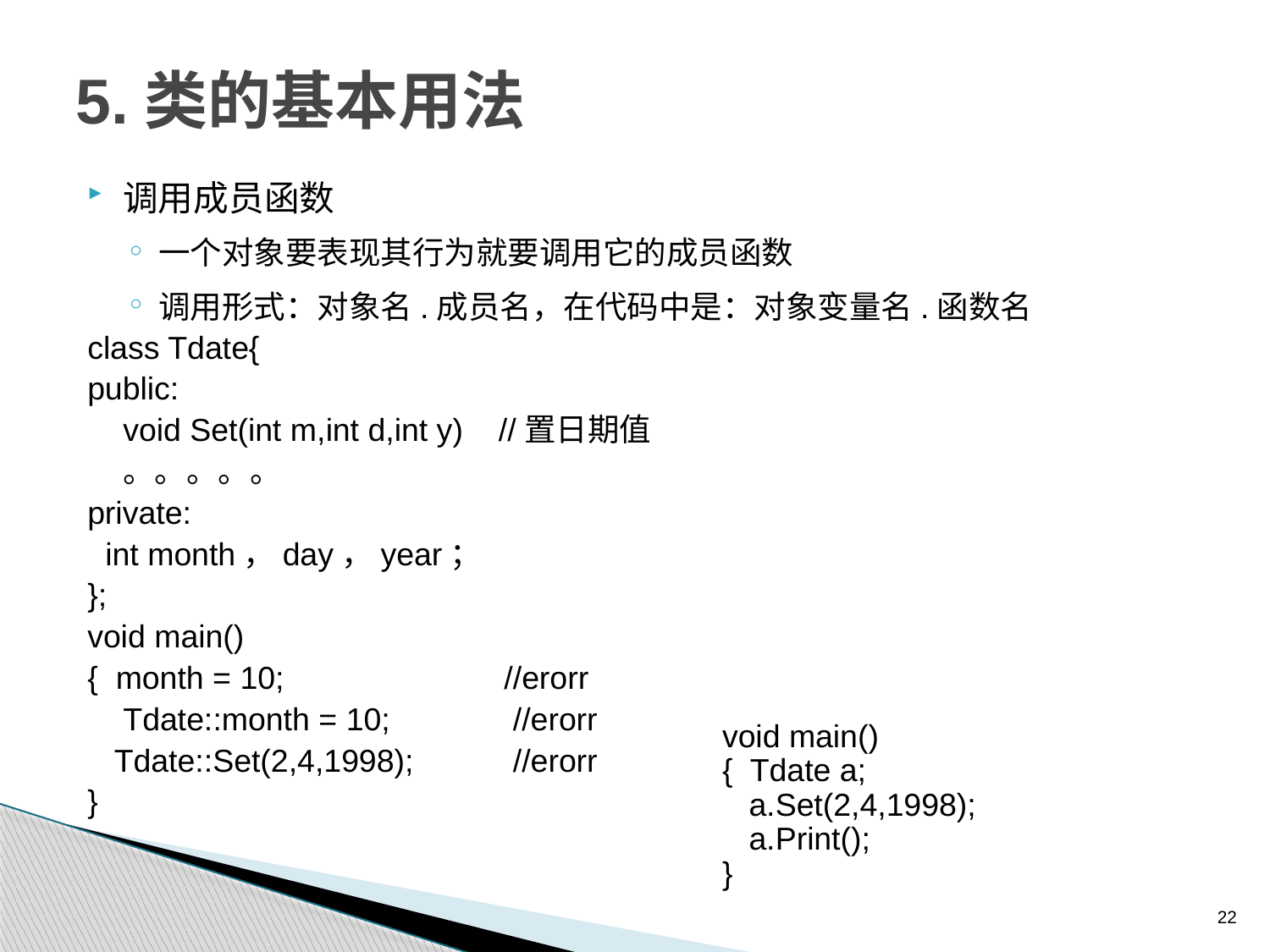

# 5.类的基本用法
调用成员函数
一个对象要表现其行为就要调用它的成员函数
调用形式：对象名.成员名，在代码中是：对象变量名.函数名
class Tdate{
public:
	void Set(int m,int d,int y)    //置日期值
	。。。。。
private:
  int month，day，year；
};
void main()
{  month = 10;		//erorr
 	Tdate::month = 10; 	 //erorr
   Tdate::Set(2,4,1998);	 //erorr
}

void main()
{  Tdate a;
   a.Set(2,4,1998);
   a.Print();
}
22